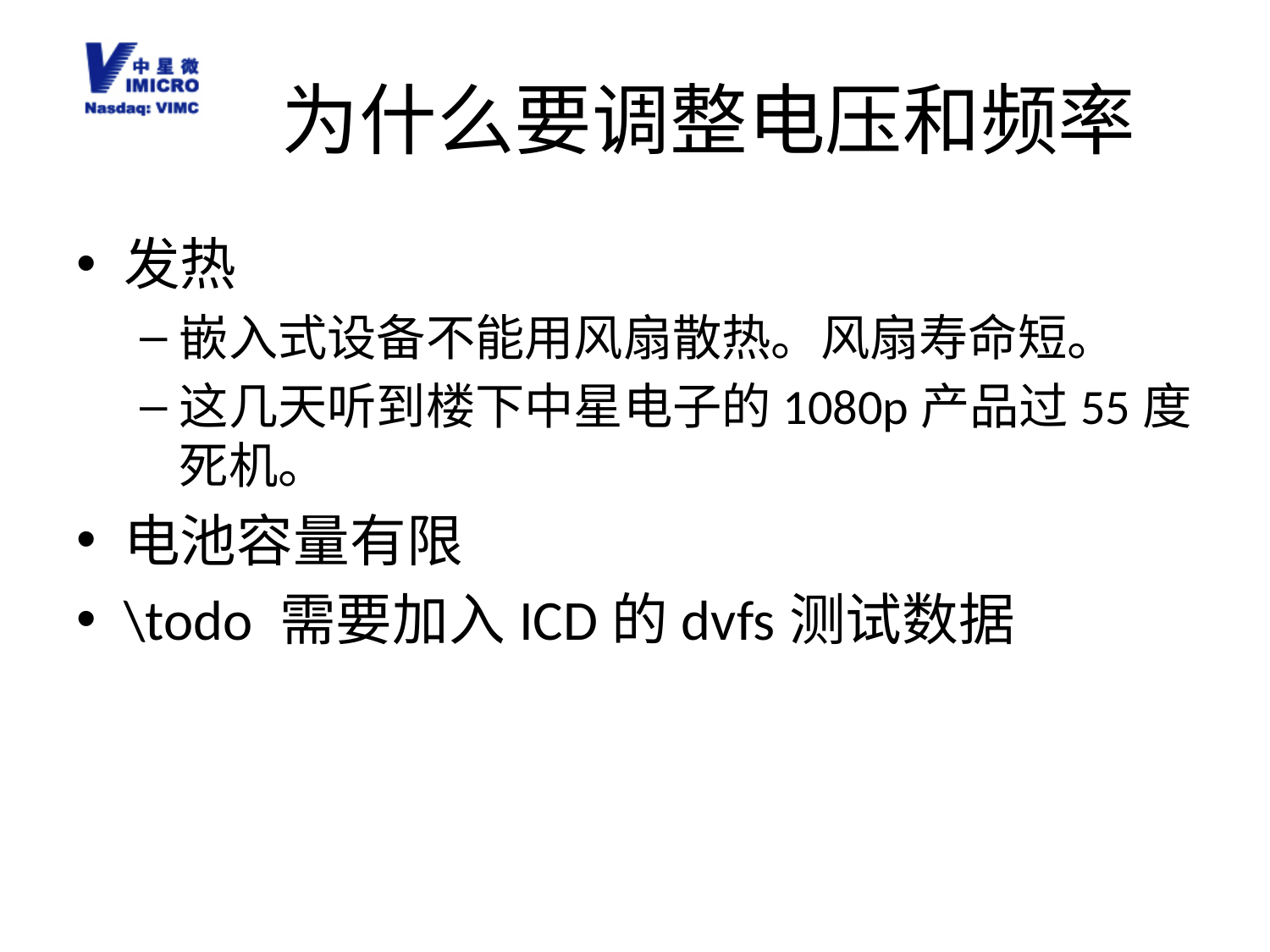

# 为什么要调整电压和频率
发热
嵌入式设备不能用风扇散热。风扇寿命短。
这几天听到楼下中星电子的1080p产品过55度死机。
电池容量有限
\todo 需要加入ICD的dvfs测试数据